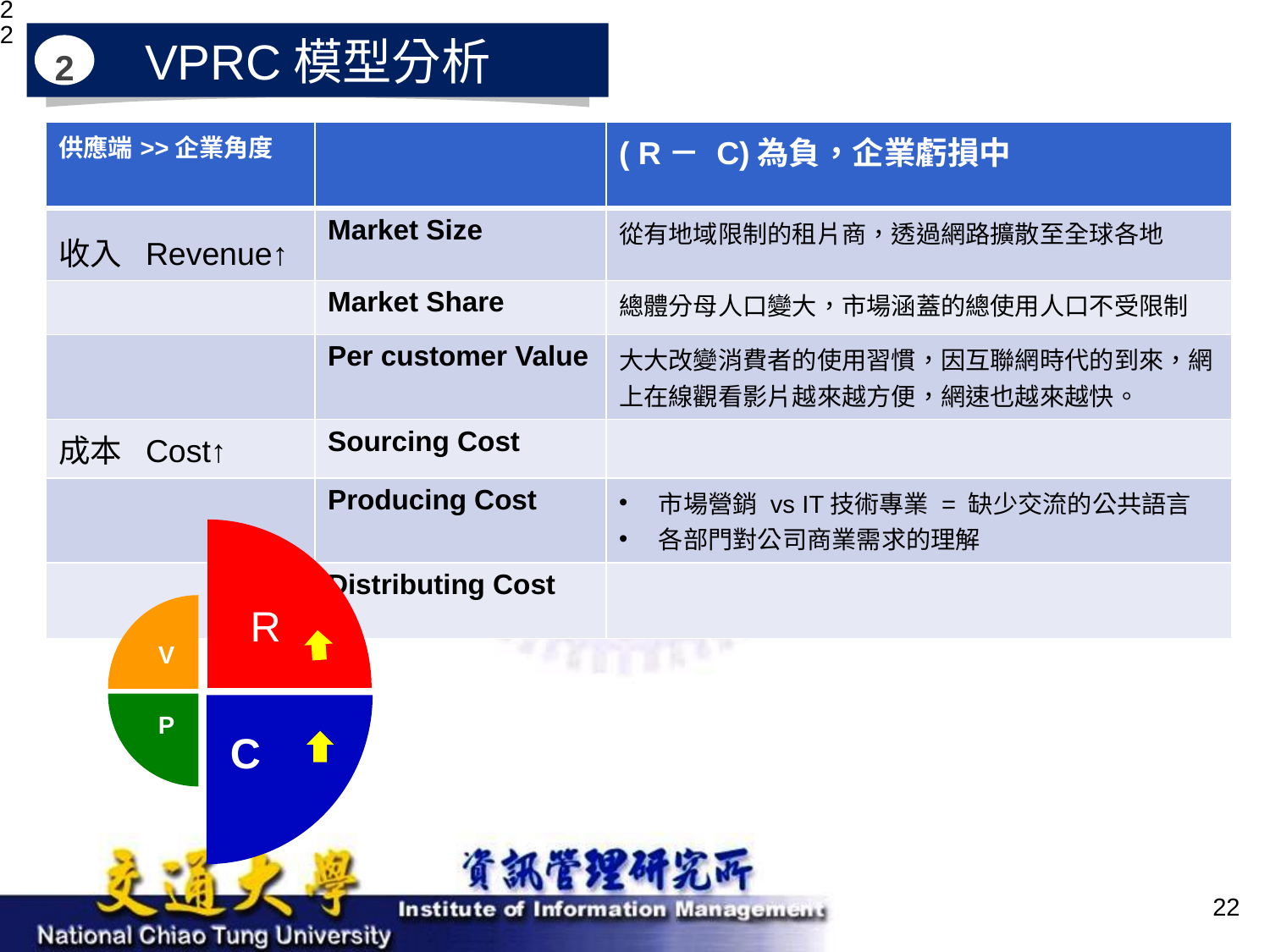

22
VPRC模型分析
2

| 供應端>>企業角度 |  | ( R－ C)為負，企業虧損中 |
| --- | --- | --- |
| 收入  Revenue↑ | Market Size | 從有地域限制的租片商，透過網路擴散至全球各地 |
|  | Market Share | 總體分母人口變大，市場涵蓋的總使用人口不受限制 |
|  | Per customer Value | 大大改變消費者的使用習慣，因互聯網時代的到來，網上在線觀看影片越來越方便，網速也越來越快。 |
| 成本  Cost↑ | Sourcing Cost |  |
|  | Producing Cost | 市場營銷 vs IT技術專業 = 缺少交流的公共語言 各部門對公司商業需求的理解 |
|  | Distributing Cost |  |
V
R
C
P
22